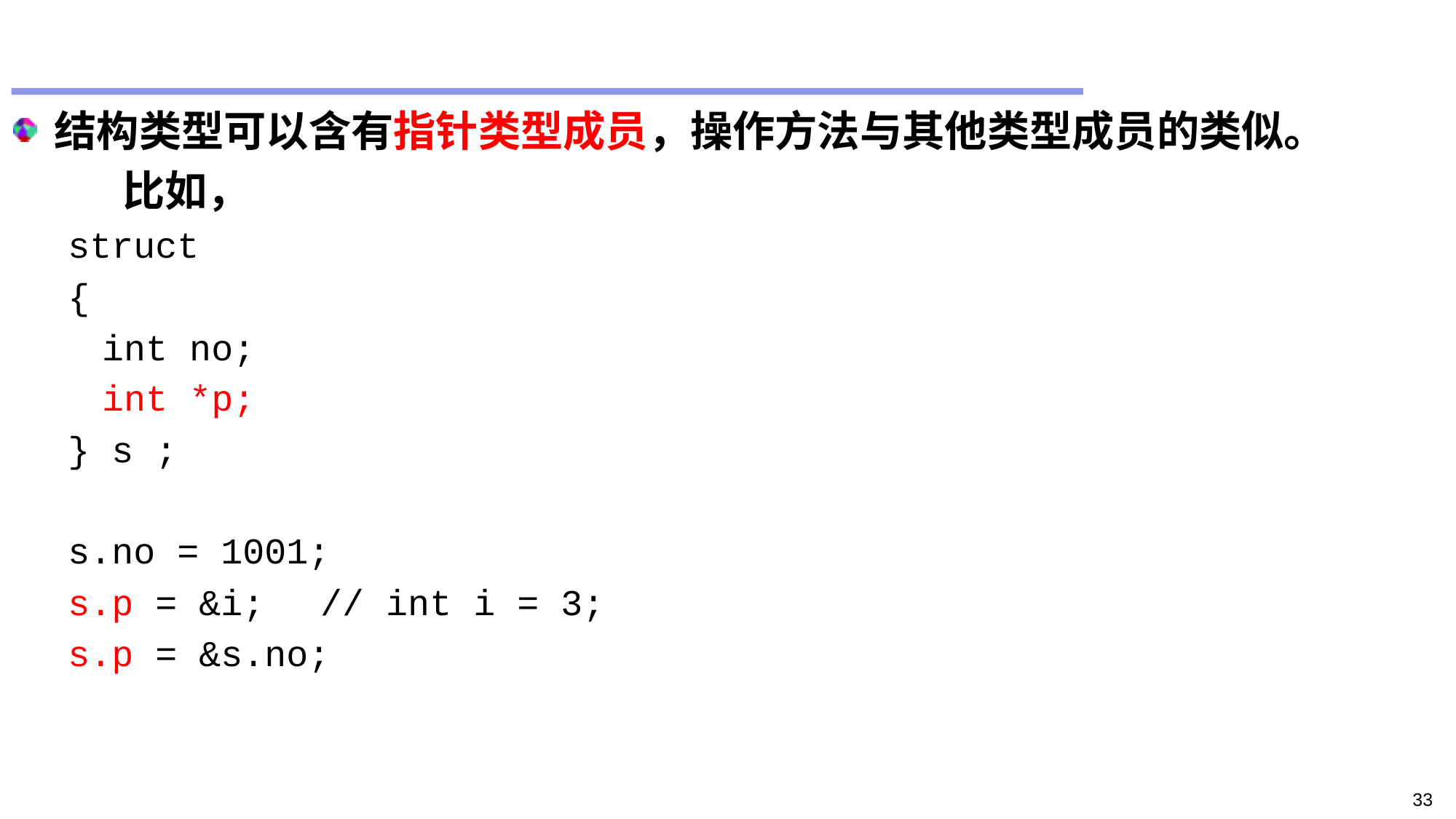

#
结构类型可以含有指针类型成员，操作方法与其他类型成员的类似。
	比如，
struct
{
	int no;
	int *p;
} s ;

s.no = 1001;
s.p = &i;	// int i = 3;
s.p = &s.no;

33